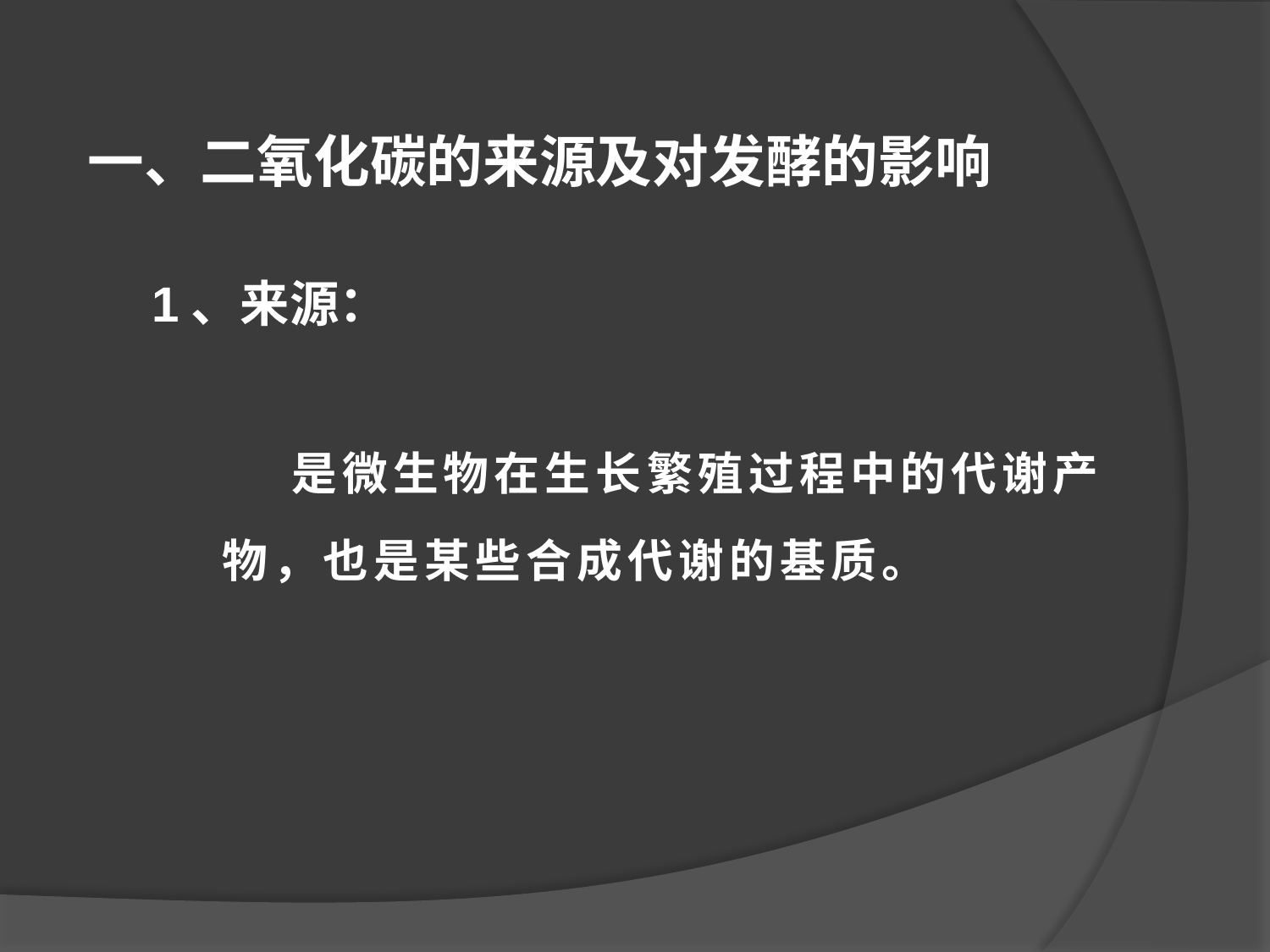

一、二氧化碳的来源及对发酵的影响
1、来源：
       是微生物在生长繁殖过程中的代谢产物，也是某些合成代谢的基质。